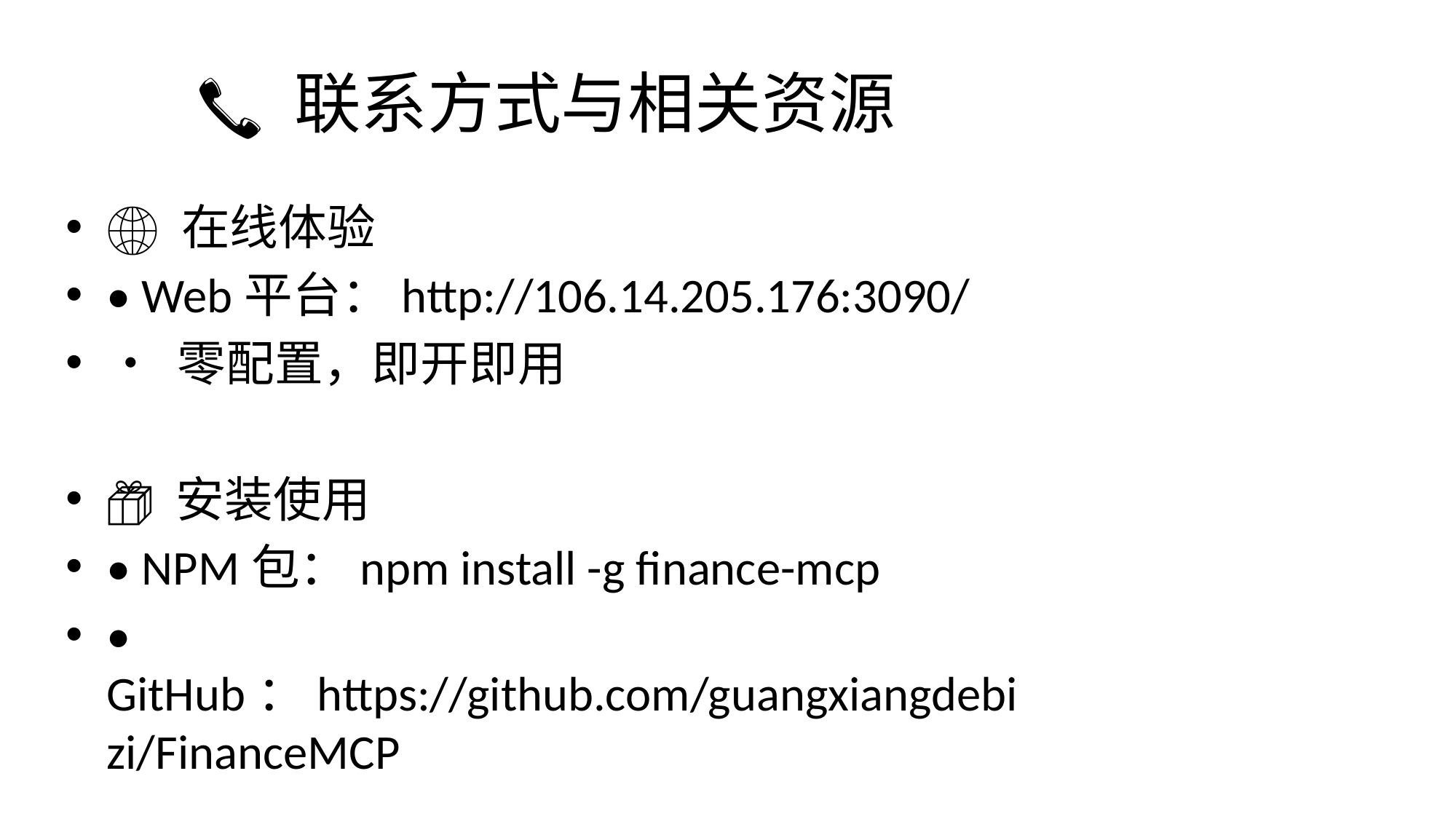

# 📞 联系方式与相关资源
🌐 在线体验
• Web平台：http://106.14.205.176:3090/
• 零配置，即开即用

📦 安装使用
• NPM包：npm install -g finance-mcp
• GitHub：https://github.com/guangxiangdebizi/FinanceMCP

📚 文档资源
• README.md - 完整使用说明
• README_EN.md - 英文文档
• API接口文档 - 详细参数说明

👨‍💻 开发者联系
• GitHub: @guangxiangdebizi
• Email: guangxiangdebizi@gmail.com

🙏 致谢
• Tushare团队提供专业数据支持
• MCP协议开发团队
• 开源社区贡献者们

感谢使用 FinanceMCP! 🚀